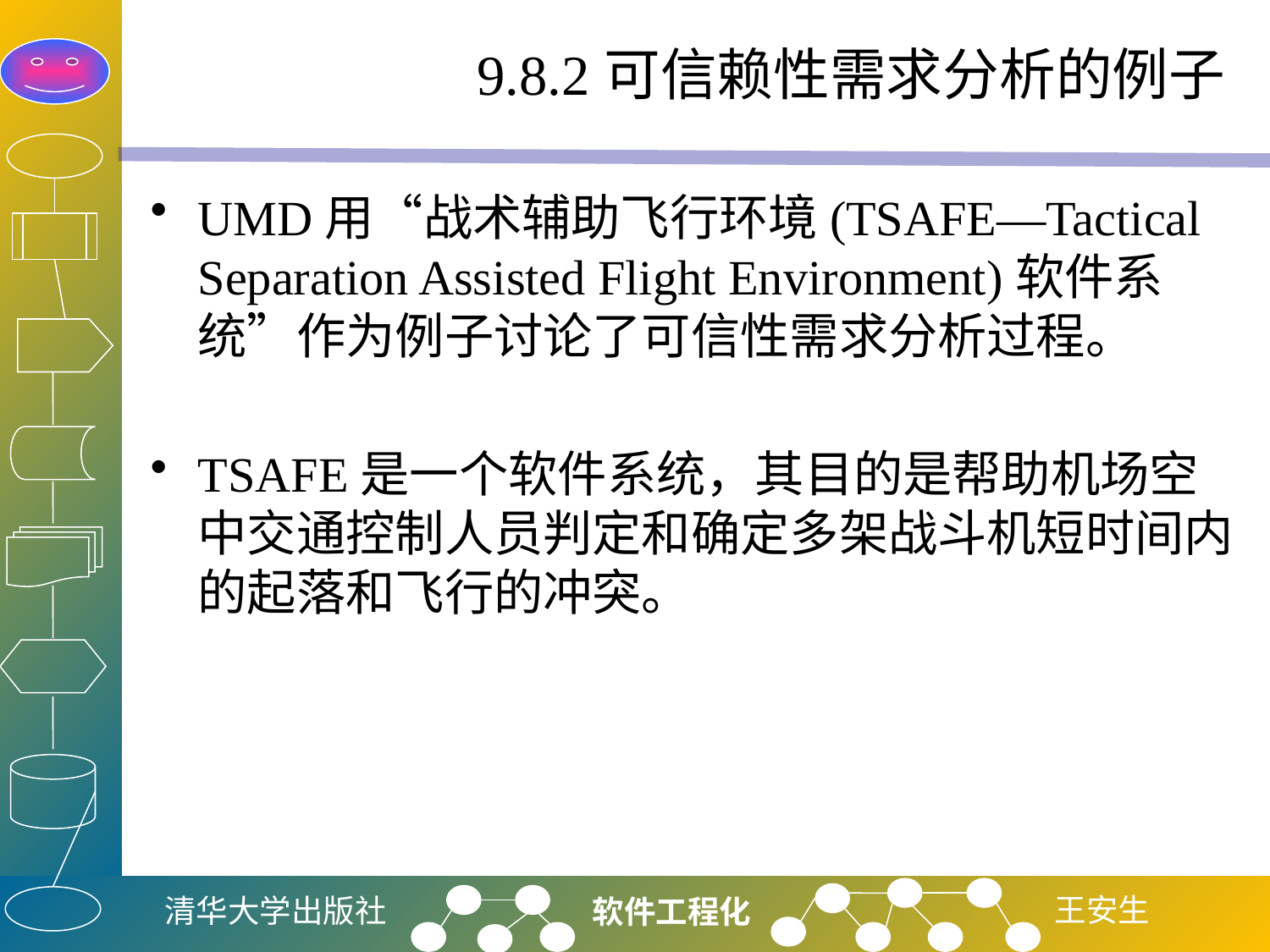

# 9.8.2可信赖性需求分析的例子
UMD用“战术辅助飞行环境(TSAFE—Tactical Separation Assisted Flight Environment)软件系统”作为例子讨论了可信性需求分析过程。

TSAFE是一个软件系统，其目的是帮助机场空中交通控制人员判定和确定多架战斗机短时间内的起落和飞行的冲突。